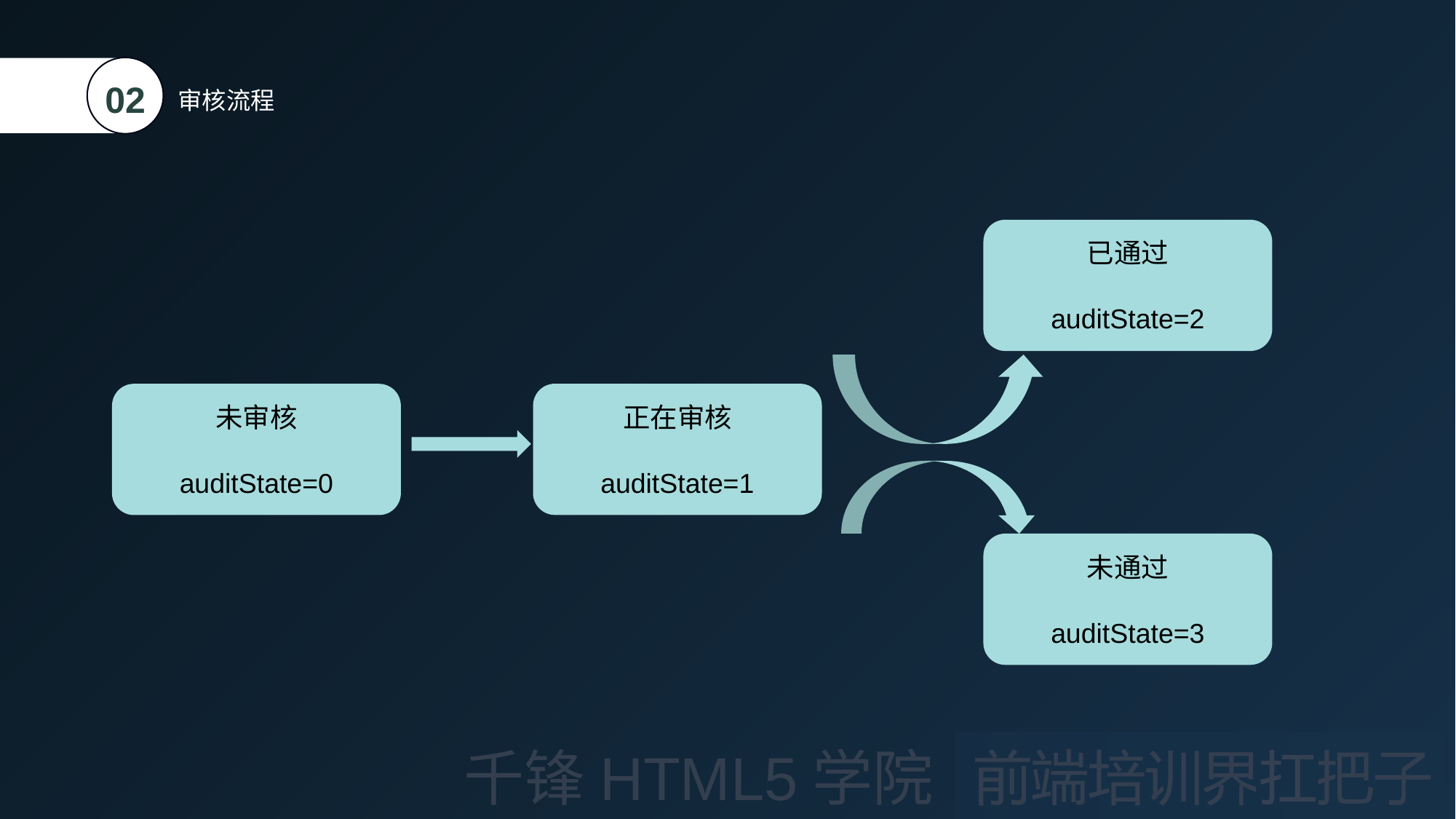

02
审核流程

已通过

auditState=2

正在审核

auditState=1

未审核

auditState=0

未通过

auditState=3